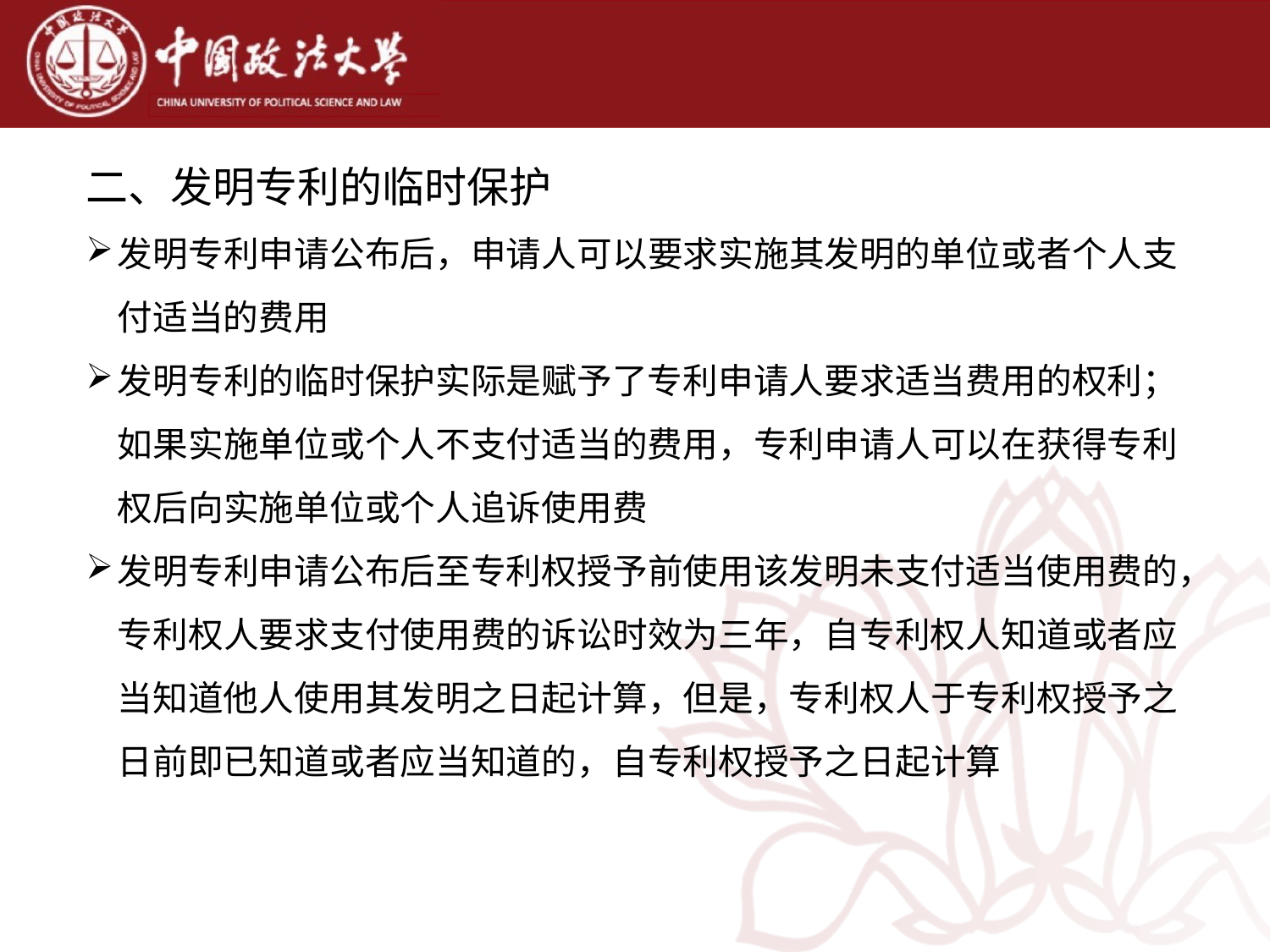

二、发明专利的临时保护
发明专利申请公布后，申请人可以要求实施其发明的单位或者个人支付适当的费用
发明专利的临时保护实际是赋予了专利申请人要求适当费用的权利；如果实施单位或个人不支付适当的费用，专利申请人可以在获得专利权后向实施单位或个人追诉使用费
发明专利申请公布后至专利权授予前使用该发明未支付适当使用费的，专利权人要求支付使用费的诉讼时效为三年，自专利权人知道或者应当知道他人使用其发明之日起计算，但是，专利权人于专利权授予之日前即已知道或者应当知道的，自专利权授予之日起计算